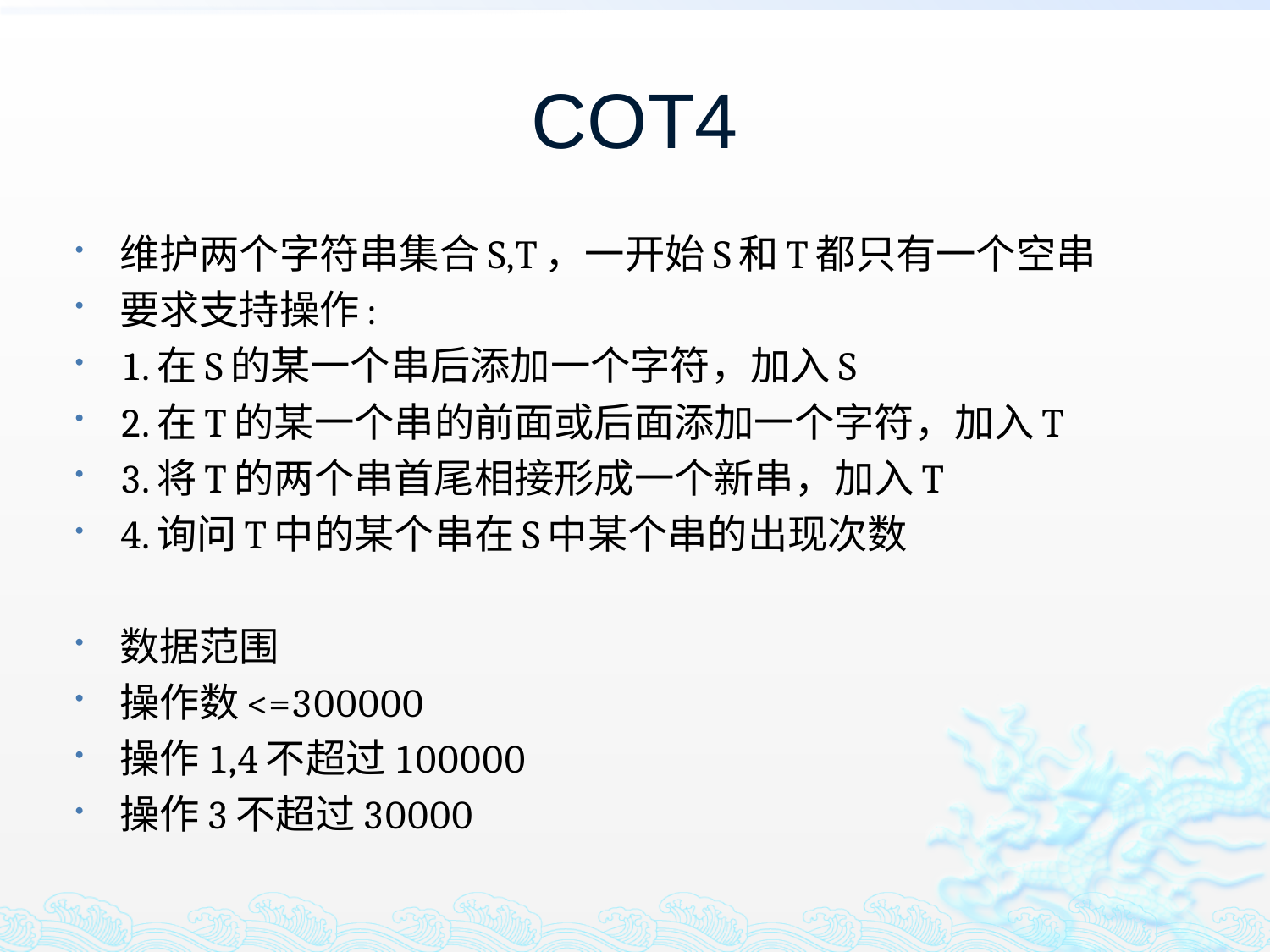

# COT4
维护两个字符串集合S,T，一开始S和T都只有一个空串
要求支持操作:
1.在S的某一个串后添加一个字符，加入S
2.在T的某一个串的前面或后面添加一个字符，加入T
3.将T的两个串首尾相接形成一个新串，加入T
4.询问T中的某个串在S中某个串的出现次数

数据范围
操作数<=300000
操作1,4不超过100000
操作3不超过30000